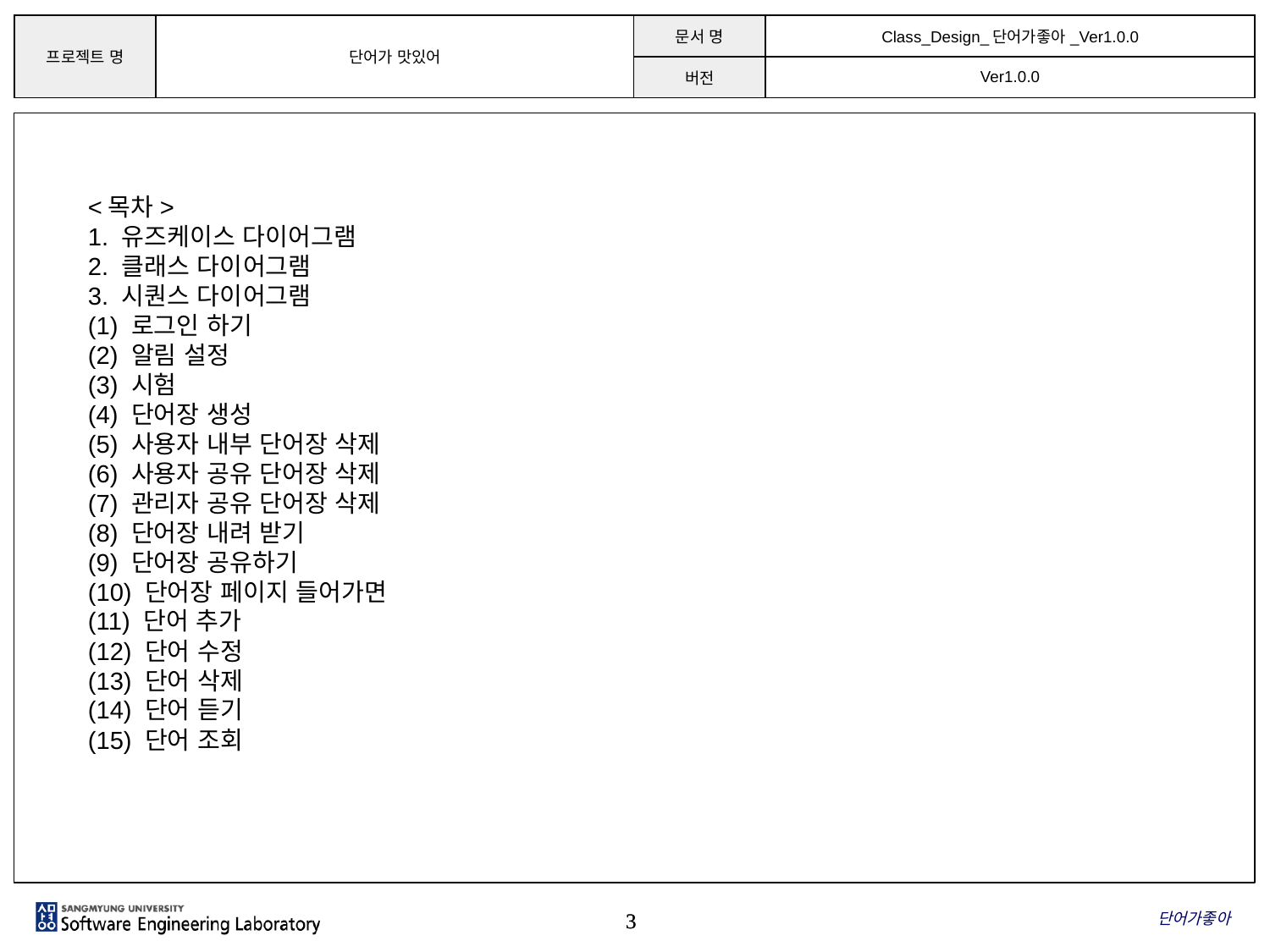

<목차>
1. 유즈케이스 다이어그램
2. 클래스 다이어그램
3. 시퀀스 다이어그램
(1) 로그인 하기
(2) 알림 설정
(3) 시험
(4) 단어장 생성
(5) 사용자 내부 단어장 삭제
(6) 사용자 공유 단어장 삭제
(7) 관리자 공유 단어장 삭제
(8) 단어장 내려 받기
(9) 단어장 공유하기
(10) 단어장 페이지 들어가면
(11) 단어 추가
(12) 단어 수정
(13) 단어 삭제
(14) 단어 듣기
(15) 단어 조회
단어가좋아